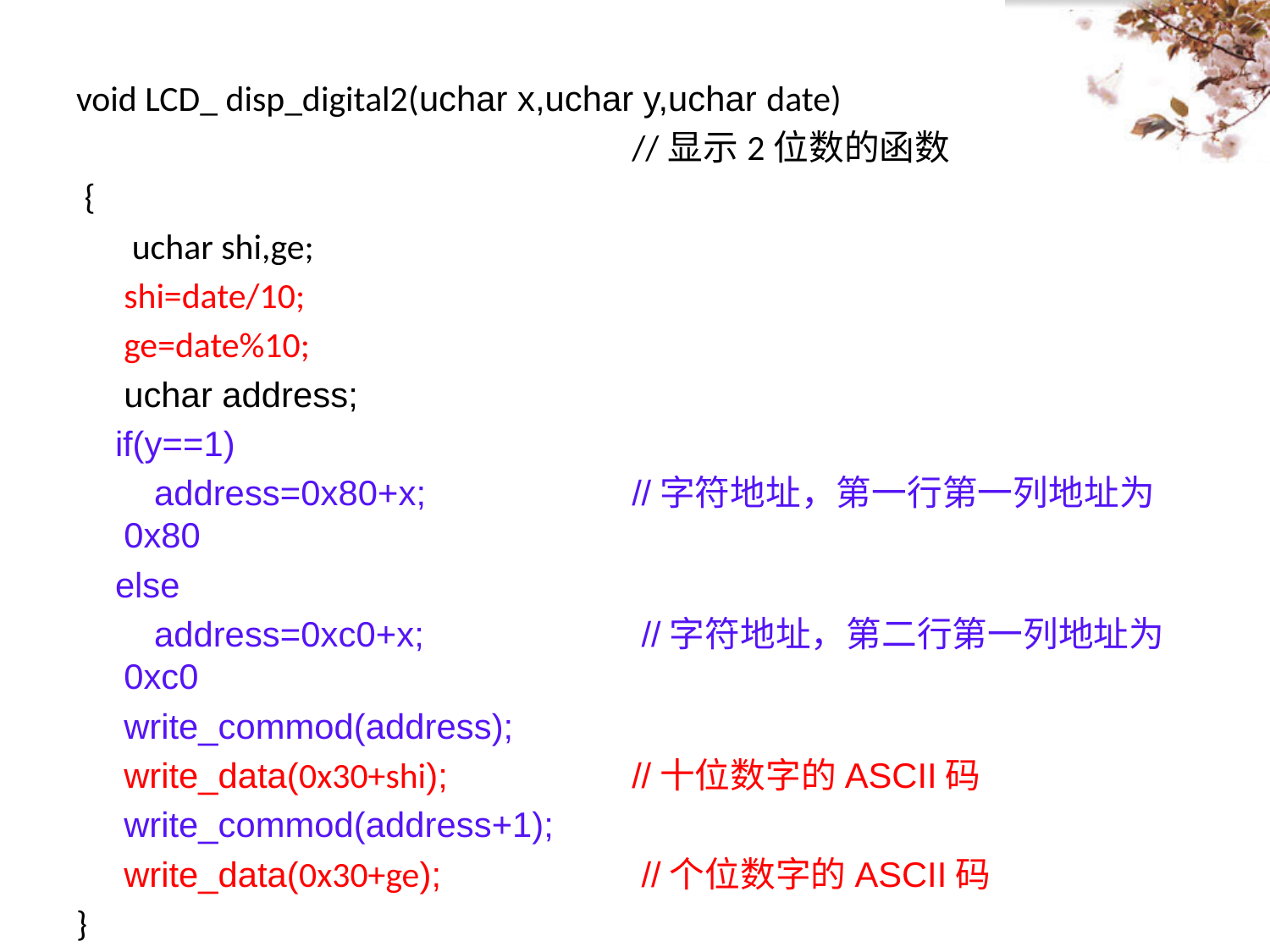

void LCD_ disp_digital2(uchar x,uchar y,uchar date)
					//显示2位数的函数
 {
	 uchar shi,ge;
	shi=date/10;
	ge=date%10;
	uchar address;
    if(y==1)
        address=0x80+x; 		//字符地址，第一行第一列地址为0x80
    else
        address=0xc0+x; 		 //字符地址，第二行第一列地址为0xc0
	write_commod(address);
	write_data(0x30+shi); 		//十位数字的ASCII码
	write_commod(address+1);
	write_data(0x30+ge);		 //个位数字的ASCII码
}